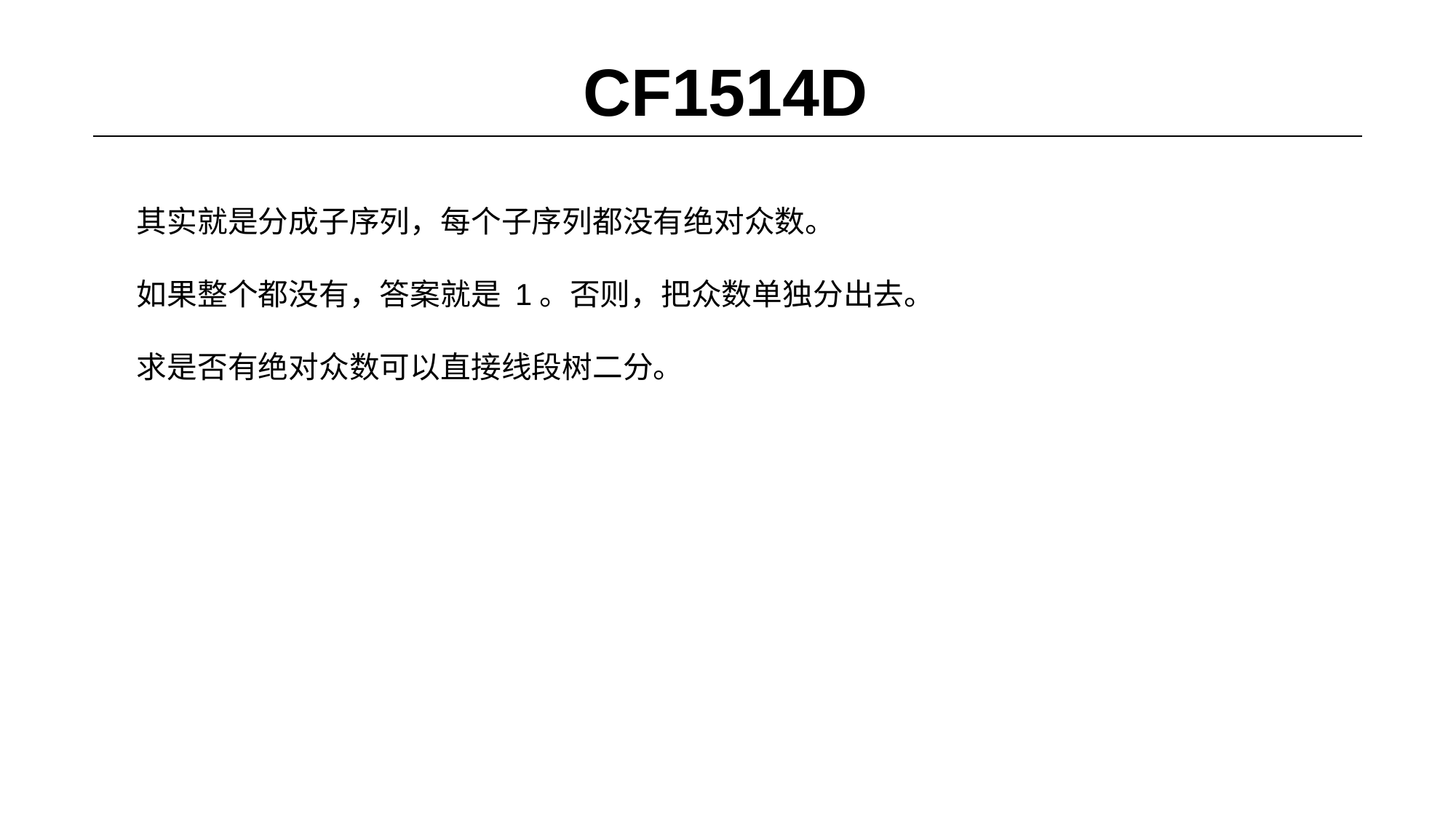

# CF1514D
其实就是分成子序列，每个子序列都没有绝对众数。

如果整个都没有，答案就是 1。否则，把众数单独分出去。

求是否有绝对众数可以直接线段树二分。